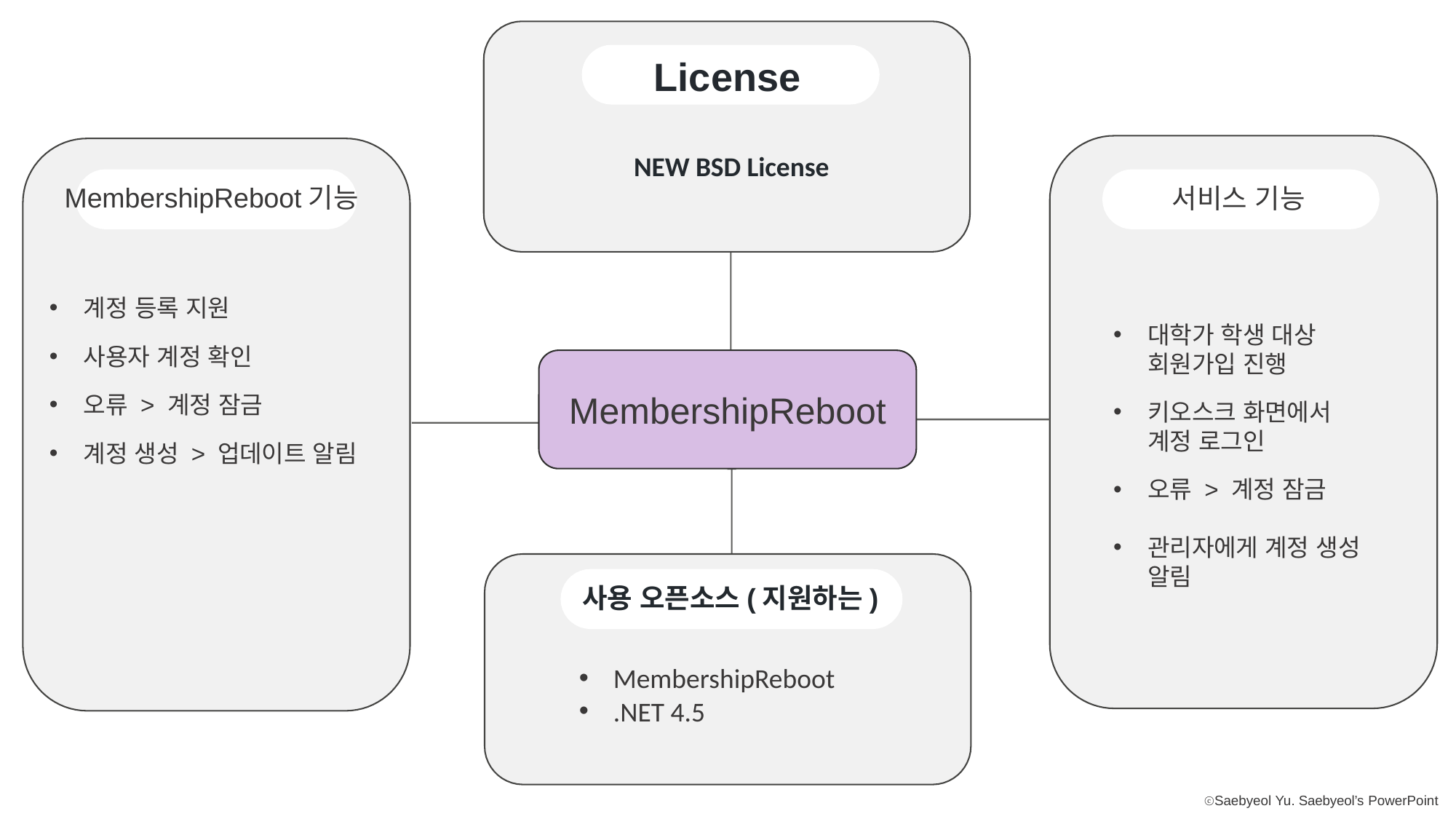

License
 NEW BSD License

MembershipReboot기능
서비스 기능
계정 등록 지원

사용자 계정 확인

오류 > 계정 잠금

계정 생성 > 업데이트 알림

대학가 학생 대상 회원가입 진행

키오스크 화면에서 계정 로그인

오류 > 계정 잠금

관리자에게 계정 생성 알림
MembershipReboot

사용 오픈소스(지원하는)

MembershipReboot
.NET 4.5
ⓒSaebyeol Yu. Saebyeol’s PowerPoint